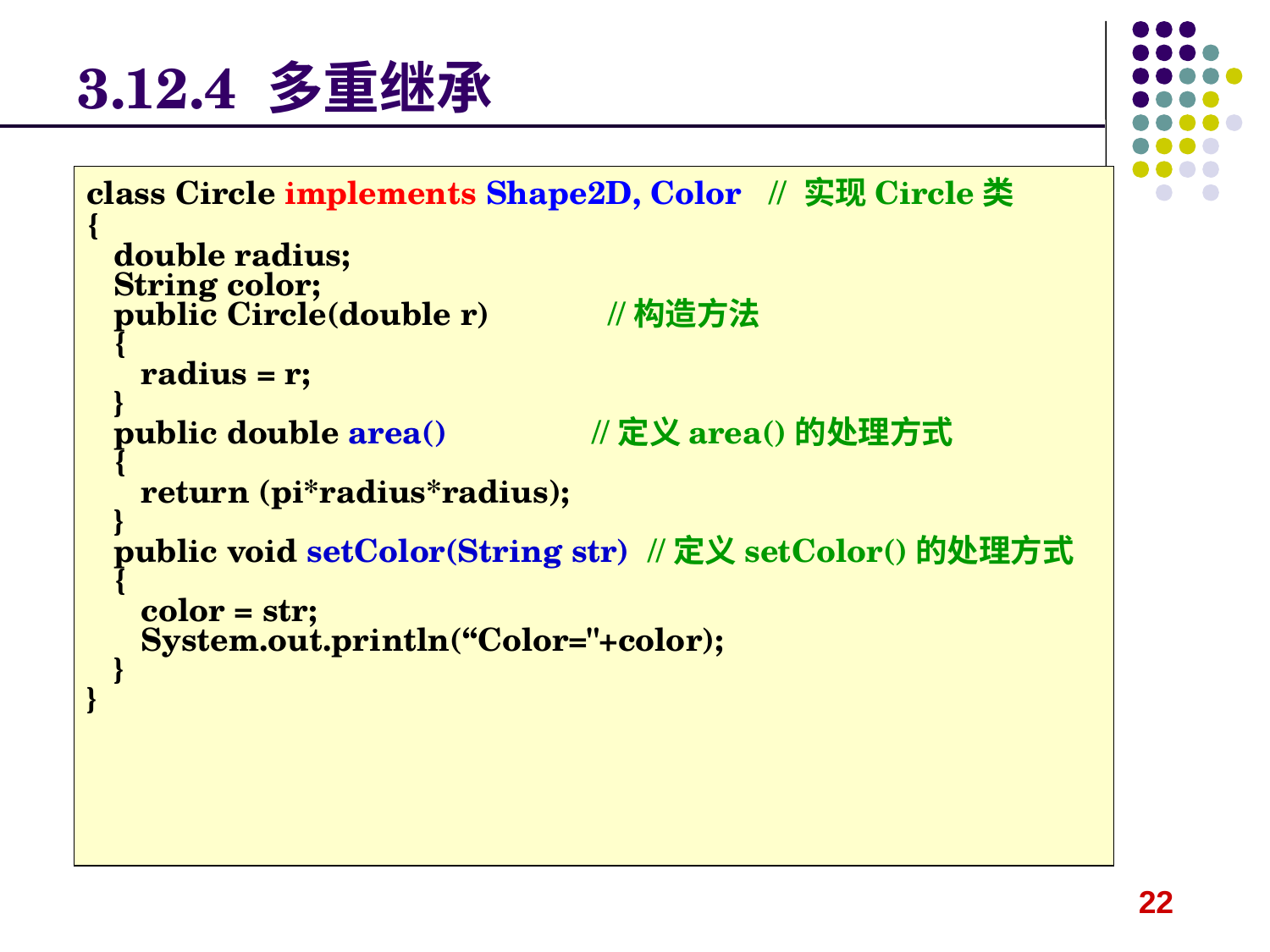

# 3.12.4 多重继承
class Circle implements Shape2D, Color   // 实现Circle类
{
   double radius;
   String color;
   public Circle(double r)             //构造方法
   {
      radius = r;
   }
   public double area()                //定义area()的处理方式
   {
      return (pi*radius*radius);
   }
   public void setColor(String str)  //定义setColor()的处理方式
   {
      color = str;
      System.out.println(“Color="+color);
   }
}